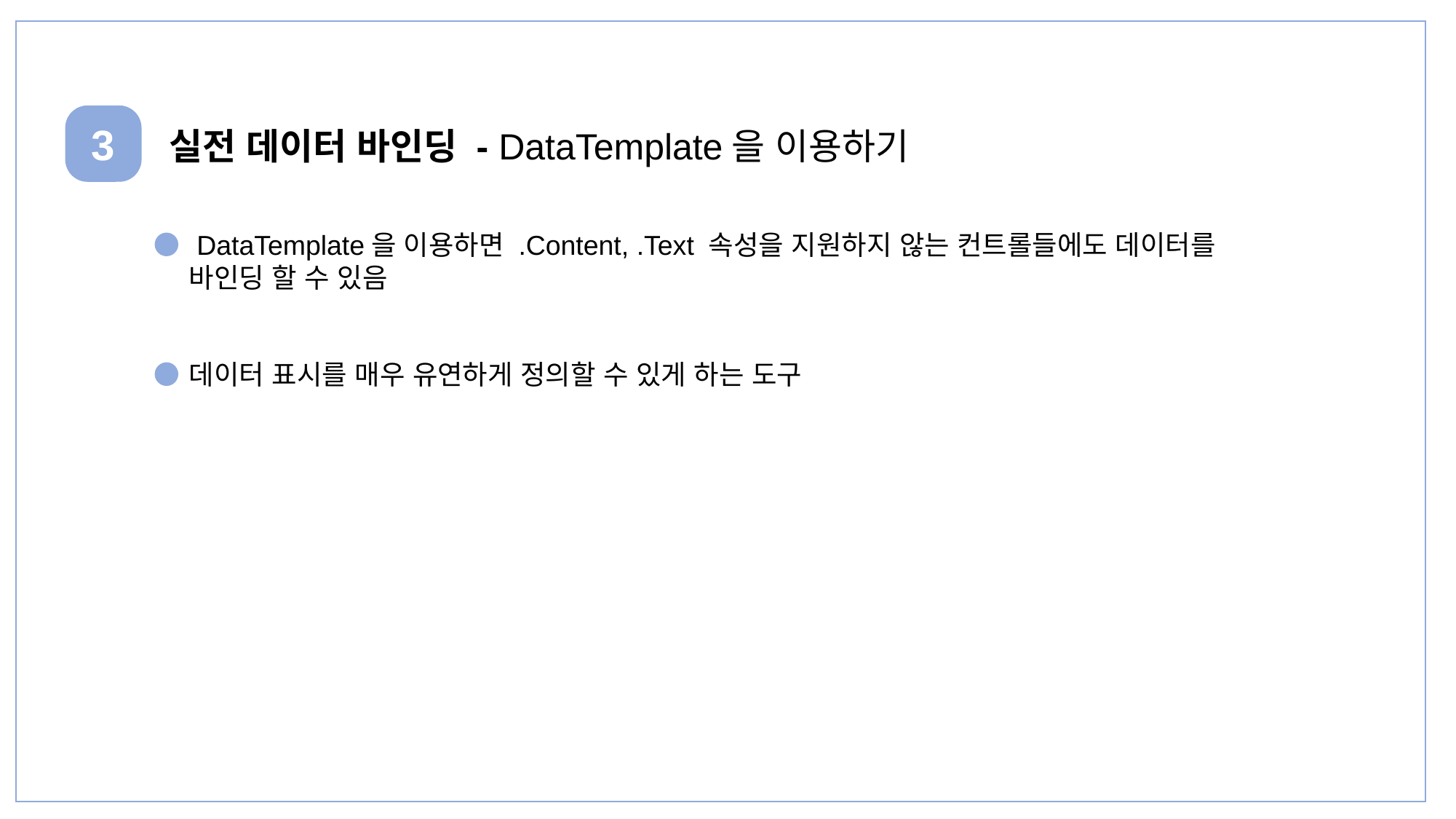

3
실전 데이터 바인딩 - DataTemplate을 이용하기

 DataTemplate을 이용하면 .Content, .Text 속성을 지원하지 않는 컨트롤들에도 데이터를 바인딩 할 수 있음

데이터 표시를 매우 유연하게 정의할 수 있게 하는 도구